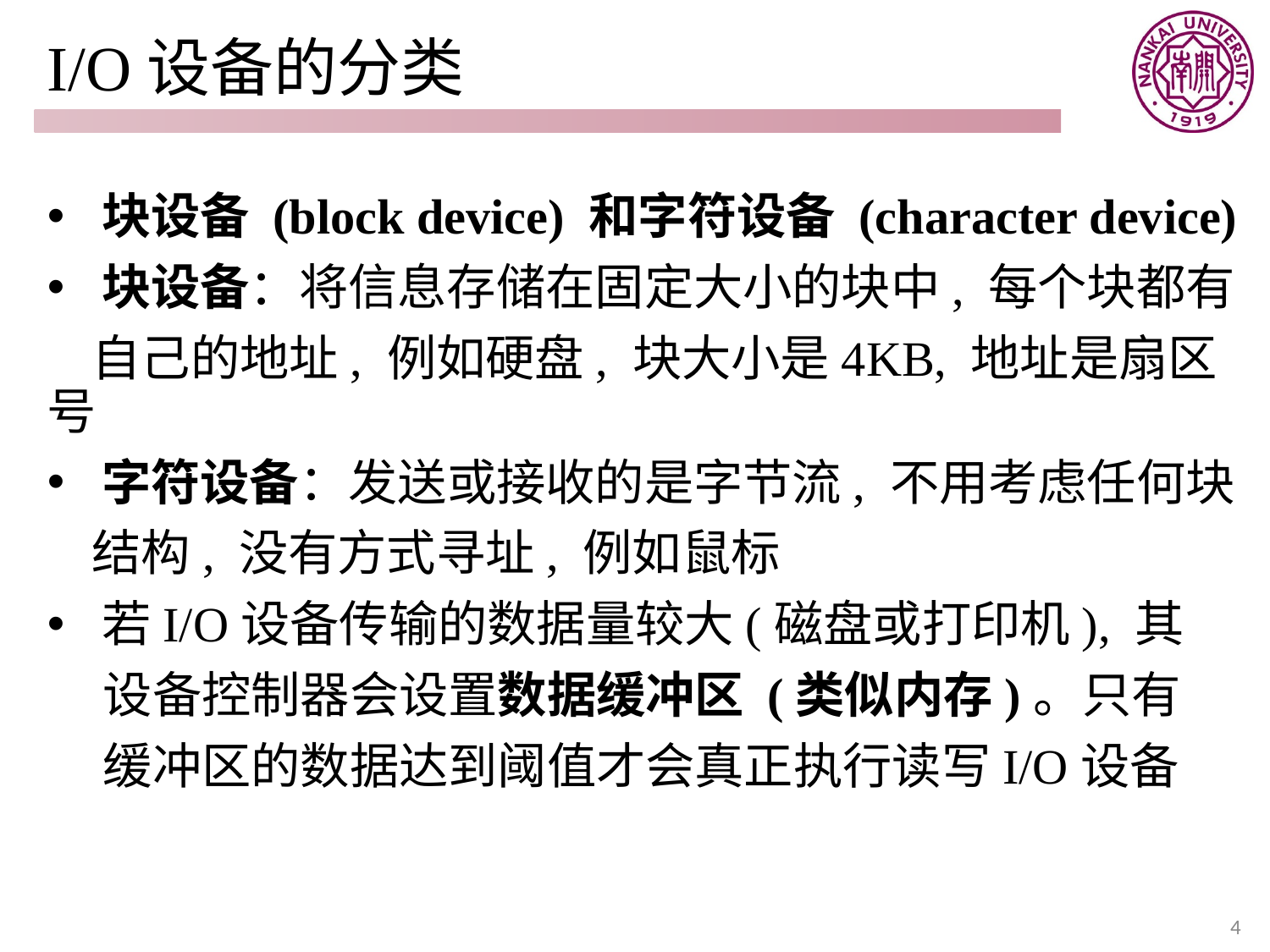

# I/O设备的分类
 块设备 (block device) 和字符设备 (character device)
 块设备：将信息存储在固定大小的块中, 每个块都有
   自己的地址, 例如硬盘, 块大小是4KB, 地址是扇区号
 字符设备：发送或接收的是字节流, 不用考虑任何块
   结构, 没有方式寻址, 例如鼠标
 若I/O设备传输的数据量较大(磁盘或打印机), 其
    设备控制器会设置数据缓冲区 (类似内存)。只有
    缓冲区的数据达到阈值才会真正执行读写I/O设备

4